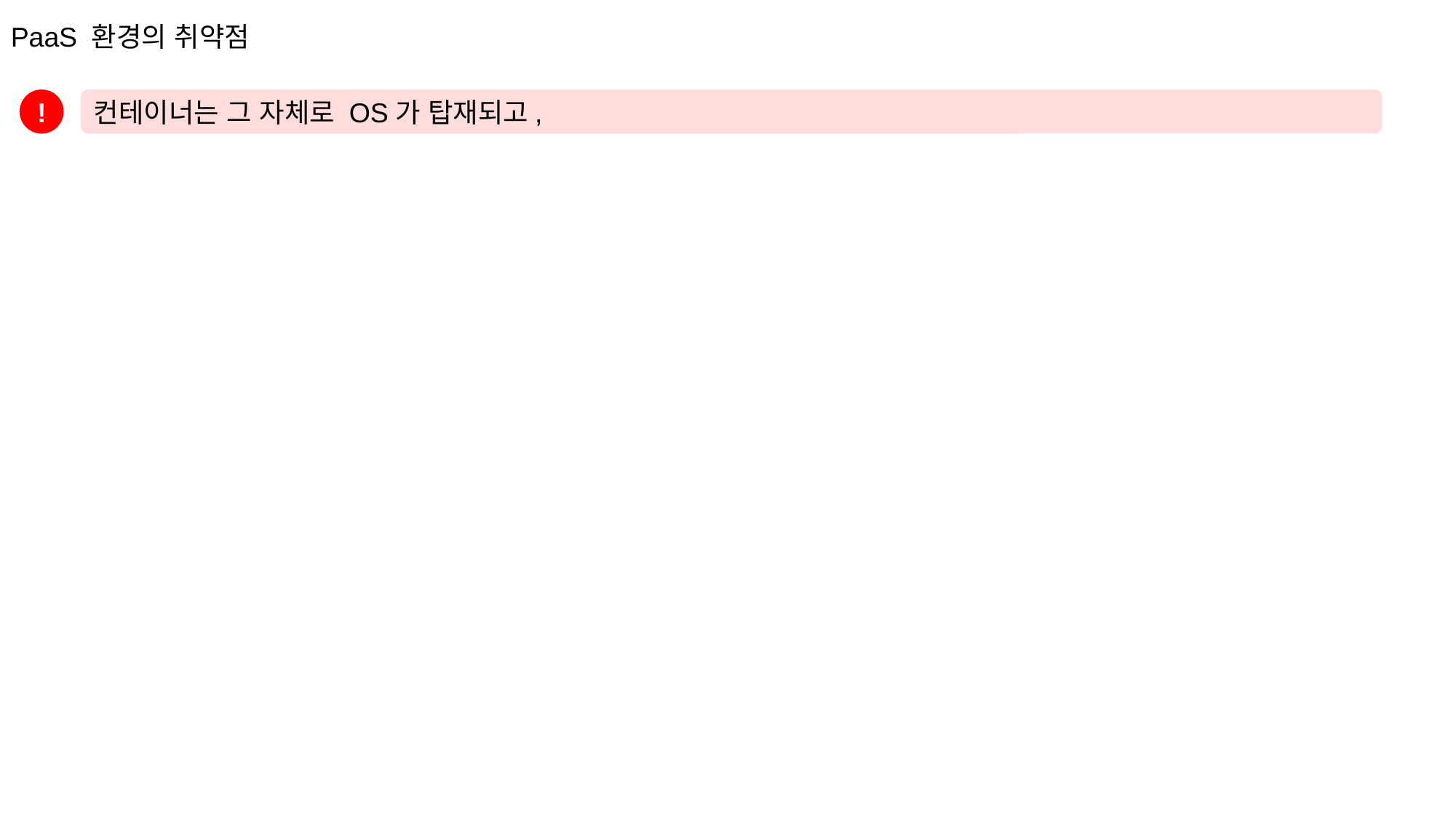

PaaS 환경의 취약점
!
컨테이너는 그 자체로 OS가 탑재되고,